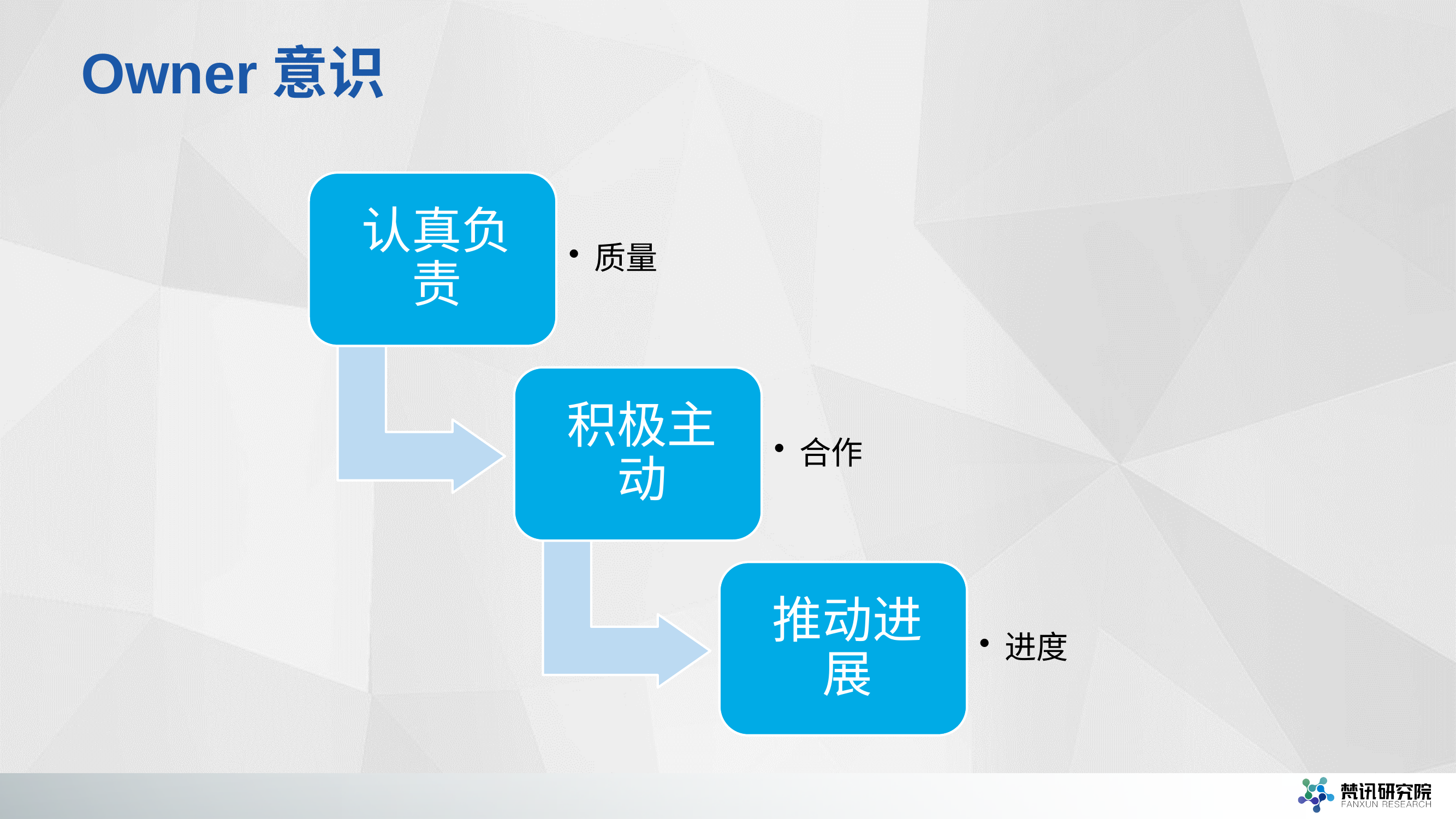

# Owner意识
认真负责
质量
积极主动
合作
推动进展
进度